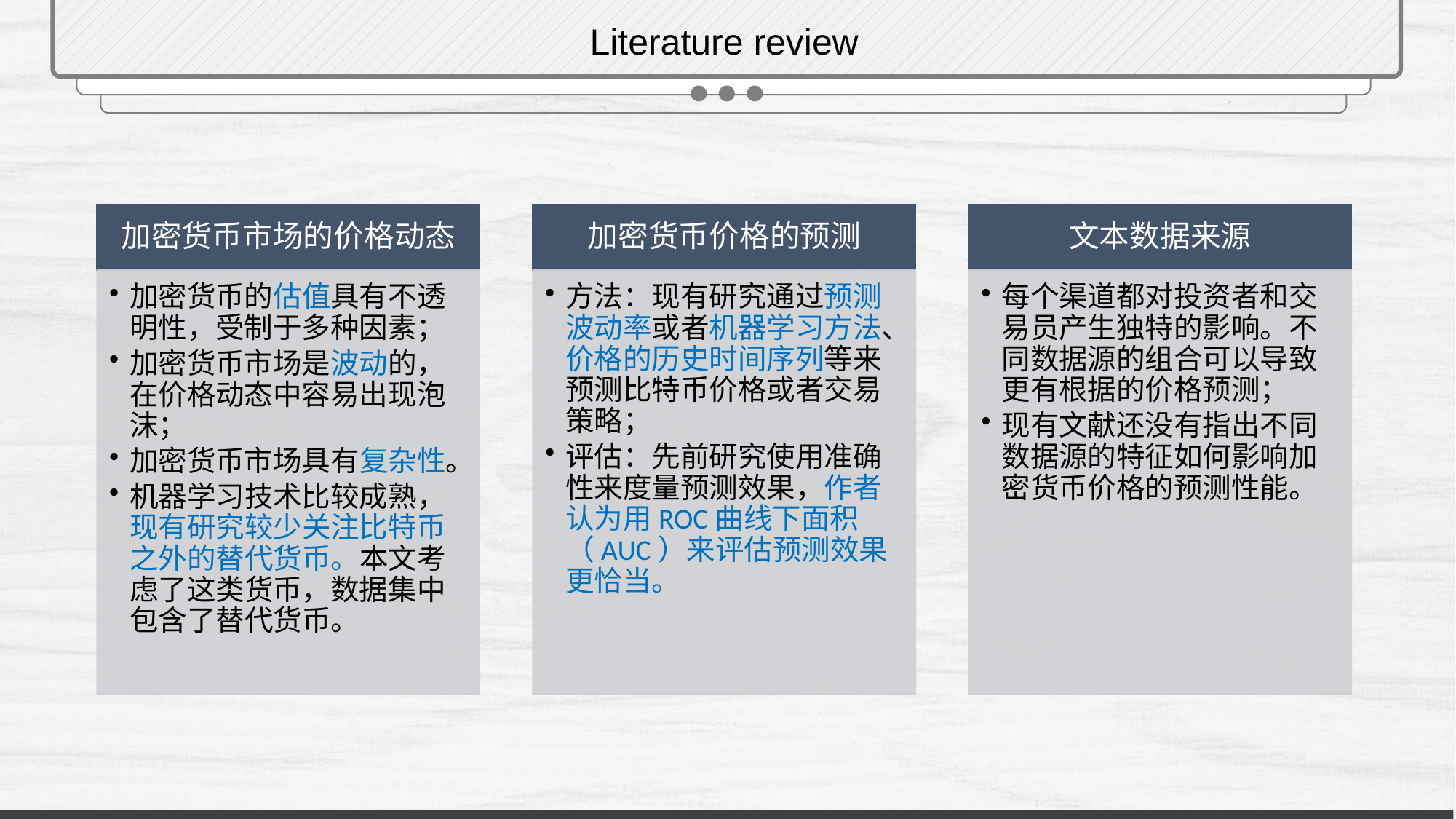

Literature review
加密货币市场的价格动态
加密货币的估值具有不透明性，受制于多种因素；
加密货币市场是波动的，在价格动态中容易出现泡沫；
加密货币市场具有复杂性。
机器学习技术比较成熟，现有研究较少关注比特币之外的替代货币。本文考虑了这类货币，数据集中包含了替代货币。
加密货币价格的预测
方法：现有研究通过预测波动率或者机器学习方法、价格的历史时间序列等来预测比特币价格或者交易策略；
评估：先前研究使用准确性来度量预测效果，作者认为用ROC曲线下面积（AUC）来评估预测效果更恰当。
文本数据来源
每个渠道都对投资者和交易员产生独特的影响。不同数据源的组合可以导致更有根据的价格预测；
现有文献还没有指出不同数据源的特征如何影响加密货币价格的预测性能。